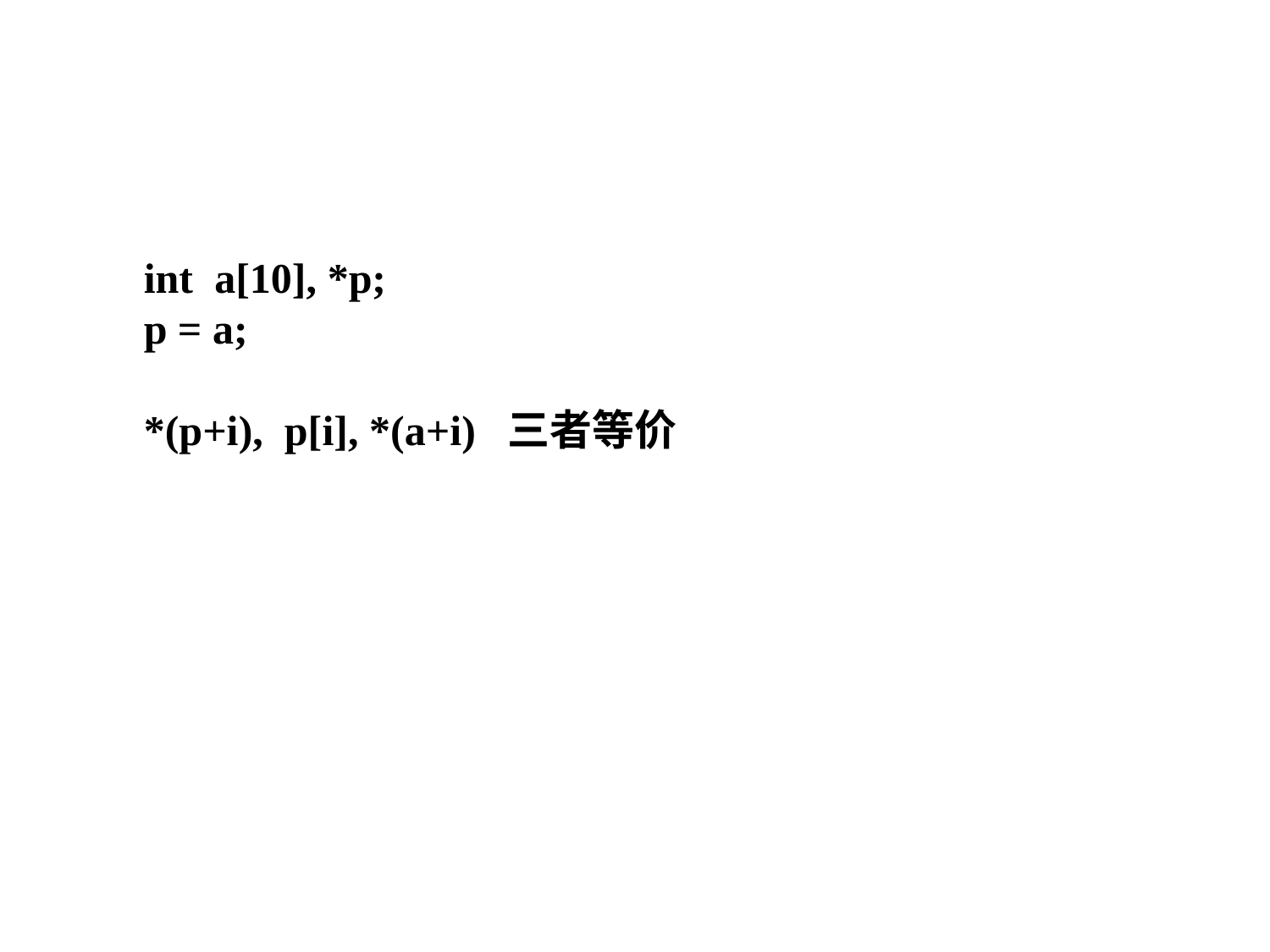

int  a[10], *p;
p = a;

*(p+i),  p[i], *(a+i)  三者等价